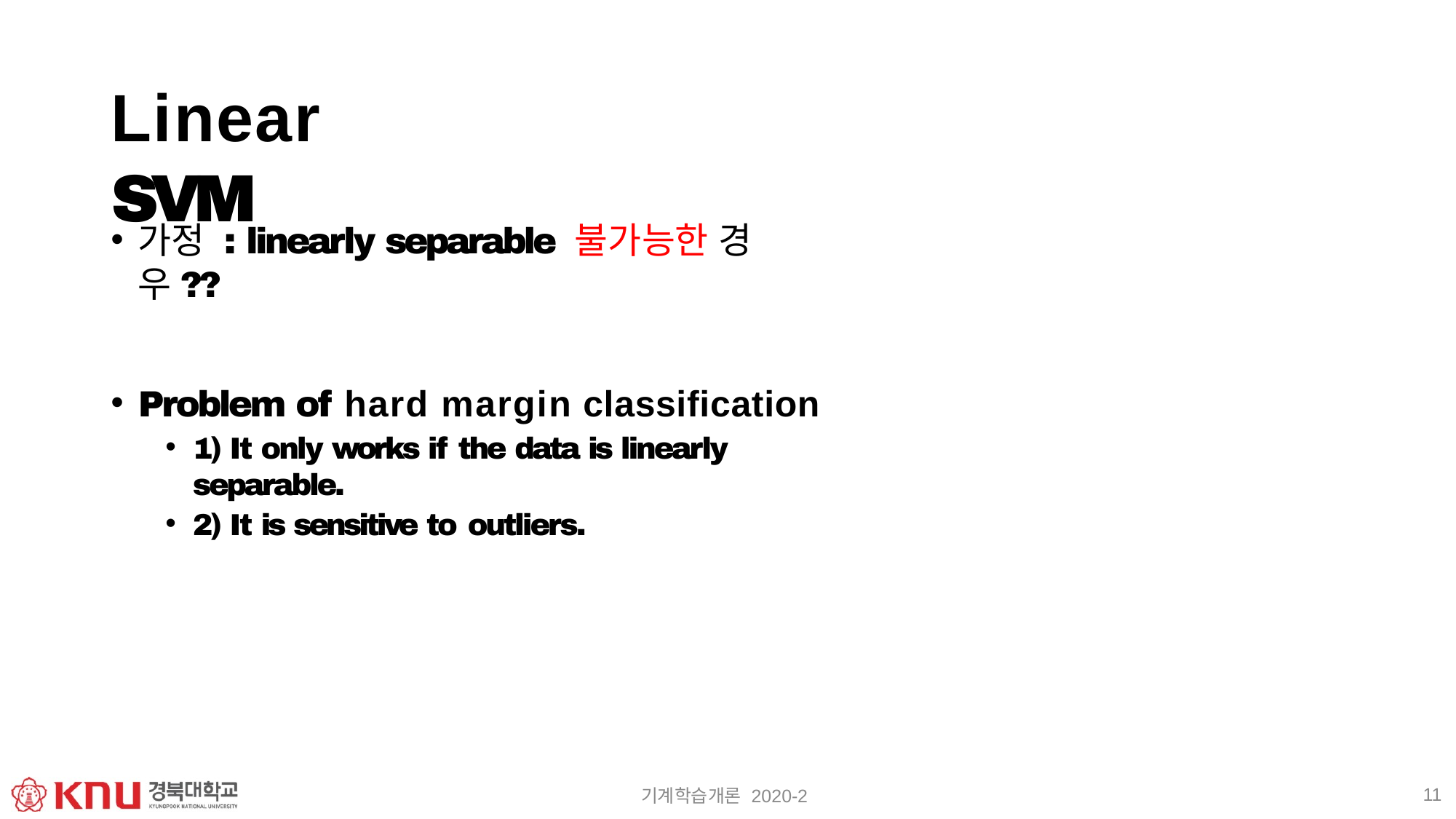

# Linear SVM
가정 : linearly separable 불가능한 경우??
Problem of hard margin classification
1) It only works if the data is linearly separable.
2) It is sensitive to outliers.
11
기계학습개론 2020-2